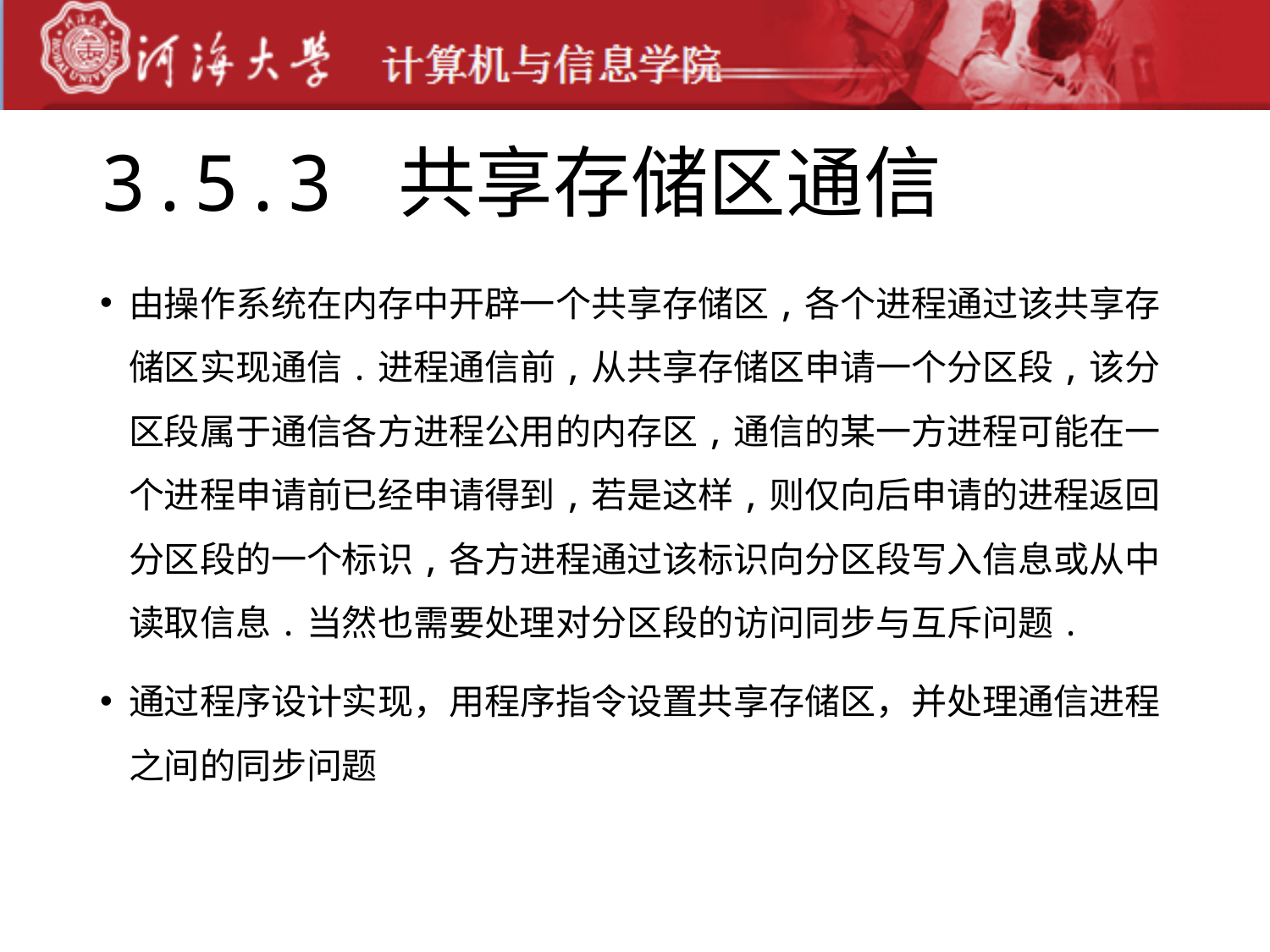

# 3.5.3 共享存储区通信
由操作系统在内存中开辟一个共享存储区,各个进程通过该共享存储区实现通信.进程通信前,从共享存储区申请一个分区段,该分区段属于通信各方进程公用的内存区,通信的某一方进程可能在一个进程申请前已经申请得到,若是这样,则仅向后申请的进程返回分区段的一个标识,各方进程通过该标识向分区段写入信息或从中读取信息.当然也需要处理对分区段的访问同步与互斥问题.
通过程序设计实现，用程序指令设置共享存储区，并处理通信进程之间的同步问题